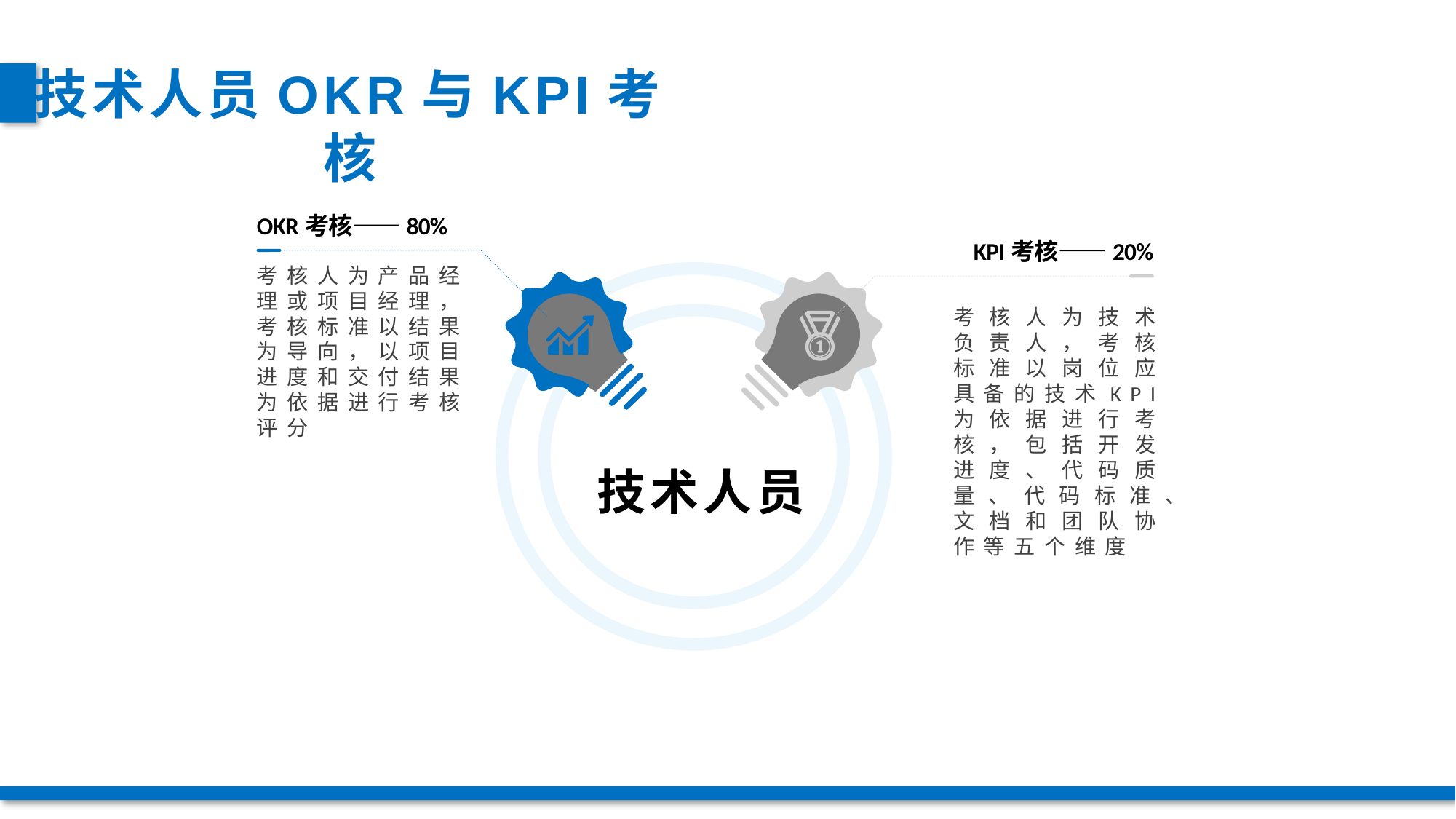

技术人员OKR与KPI考核

OKR考核——80%

考核人为产品经理或项目经理，考核标准以结果为导向，以项目进度和交付结果为依据进行考核评分
KPI考核——20%

考核人为技术负责人，考核标准以岗位应具备的技术KPI为依据进行考核，包括开发进度、代码质量、代码标准、文档和团队协作等五个维度

技术人员